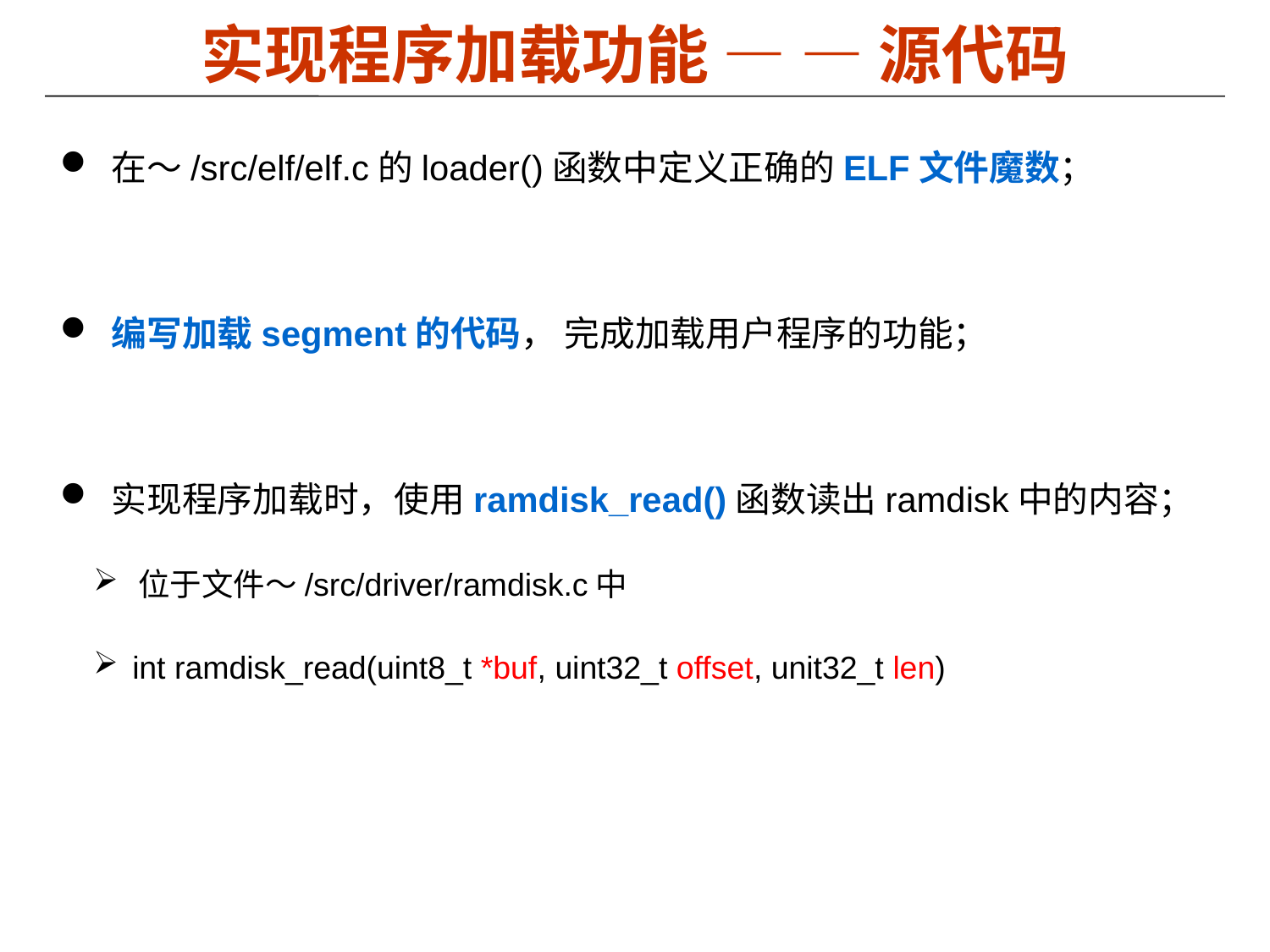

# 实现程序加载功能 — — 源代码
 在～/src/elf/elf.c的loader()函数中定义正确的ELF文件魔数；

 编写加载segment的代码， 完成加载用户程序的功能；

 实现程序加载时，使用ramdisk_read()函数读出ramdisk中的内容；
 位于文件～/src/driver/ramdisk.c中
 int ramdisk_read(uint8_t *buf, uint32_t offset, unit32_t len)